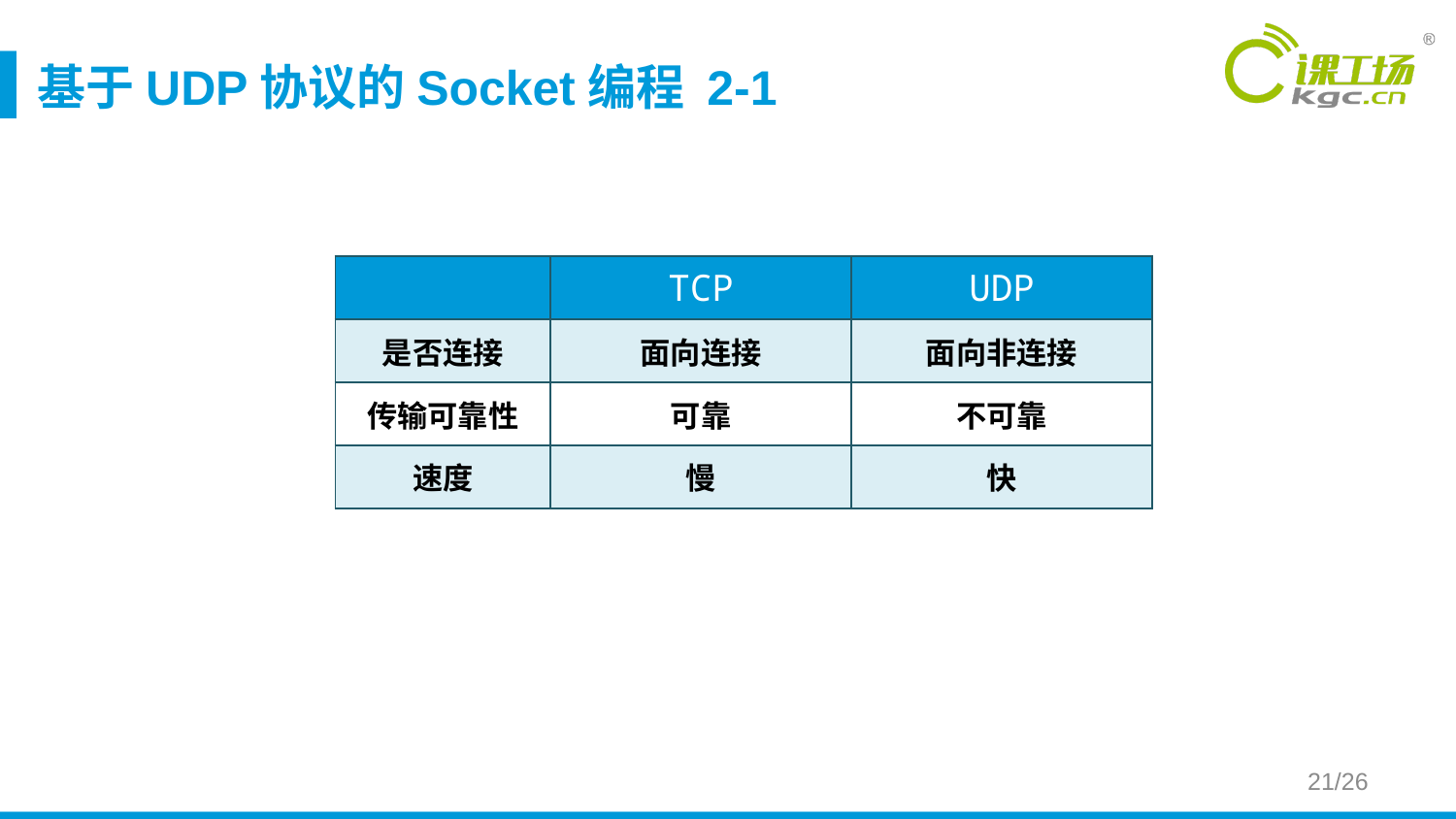

# 基于UDP协议的Socket编程 2-1

|  | TCP | UDP |
| --- | --- | --- |
| 是否连接 | 面向连接 | 面向非连接 |
| 传输可靠性 | 可靠 | 不可靠 |
| 速度 | 慢 | 快 |
21/26